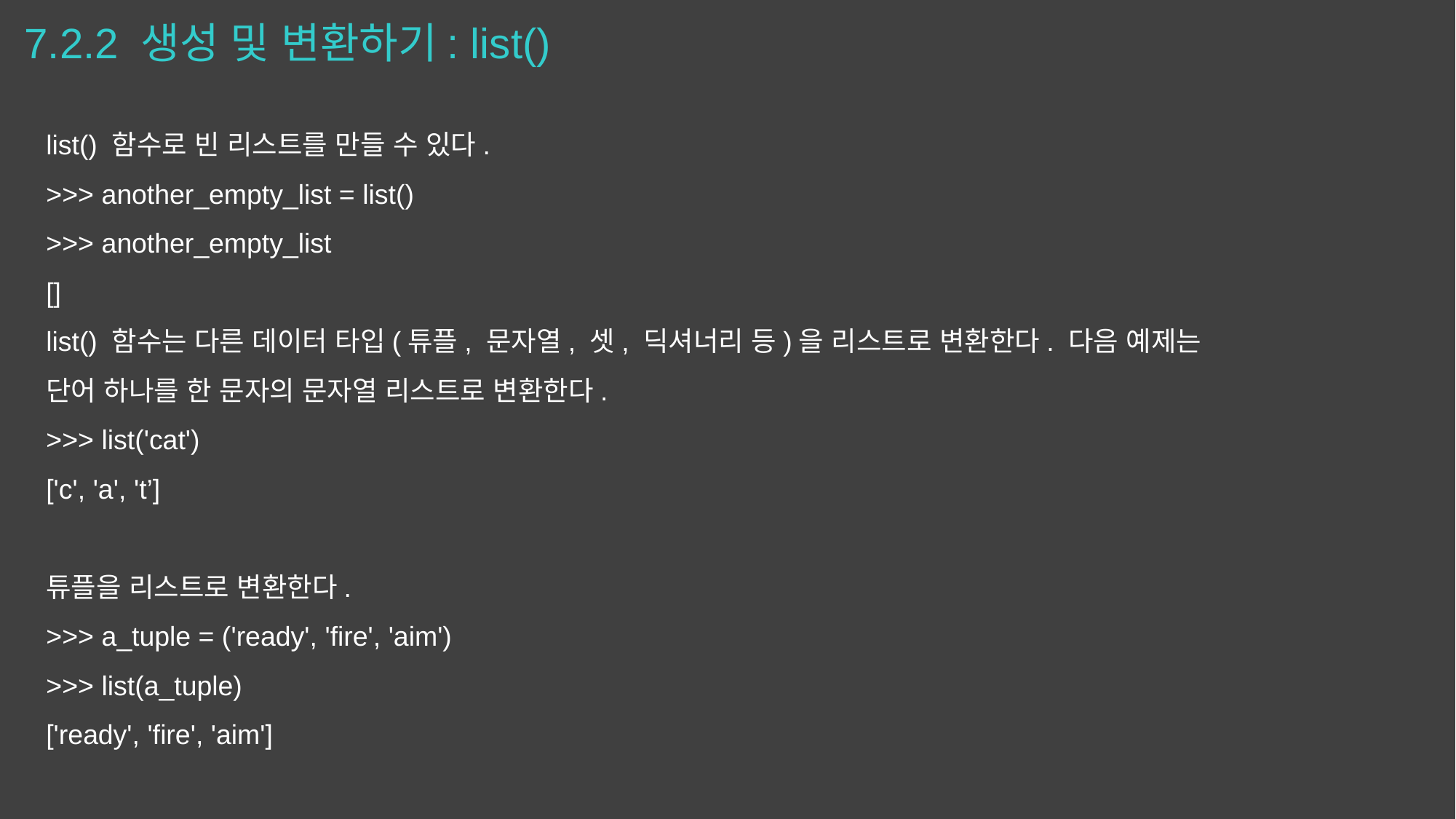

# 7.2.2 생성 및 변환하기: list()
list() 함수로 빈 리스트를 만들 수 있다.
>>> another_empty_list = list()
>>> another_empty_list
[]
list() 함수는 다른 데이터 타입(튜플, 문자열, 셋, 딕셔너리 등)을 리스트로 변환한다. 다음 예제는 단어 하나를 한 문자의 문자열 리스트로 변환한다.
>>> list('cat')
['c', 'a', 't’]

튜플을 리스트로 변환한다.
>>> a_tuple = ('ready', 'fire', 'aim')
>>> list(a_tuple)
['ready', 'fire', 'aim']